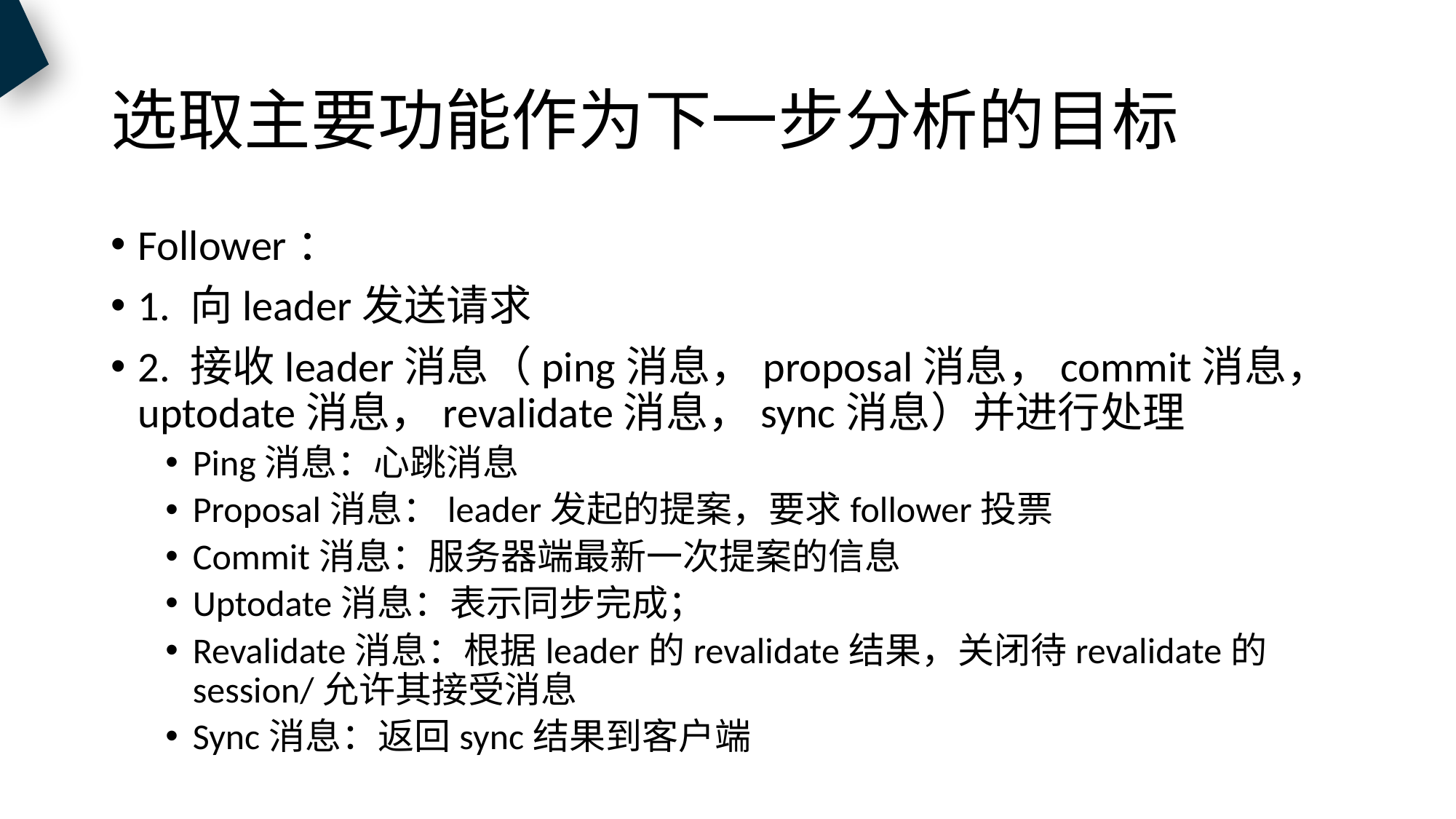

# 选取主要功能作为下一步分析的目标
Follower：
1. 向leader发送请求
2. 接收leader消息（ping消息，proposal消息，commit消息，uptodate消息，revalidate消息，sync消息）并进行处理
Ping消息：心跳消息
Proposal消息：leader发起的提案，要求follower投票
Commit消息：服务器端最新一次提案的信息
Uptodate消息：表示同步完成；
Revalidate消息：根据leader的revalidate结果，关闭待revalidate的session/允许其接受消息
Sync消息：返回sync结果到客户端